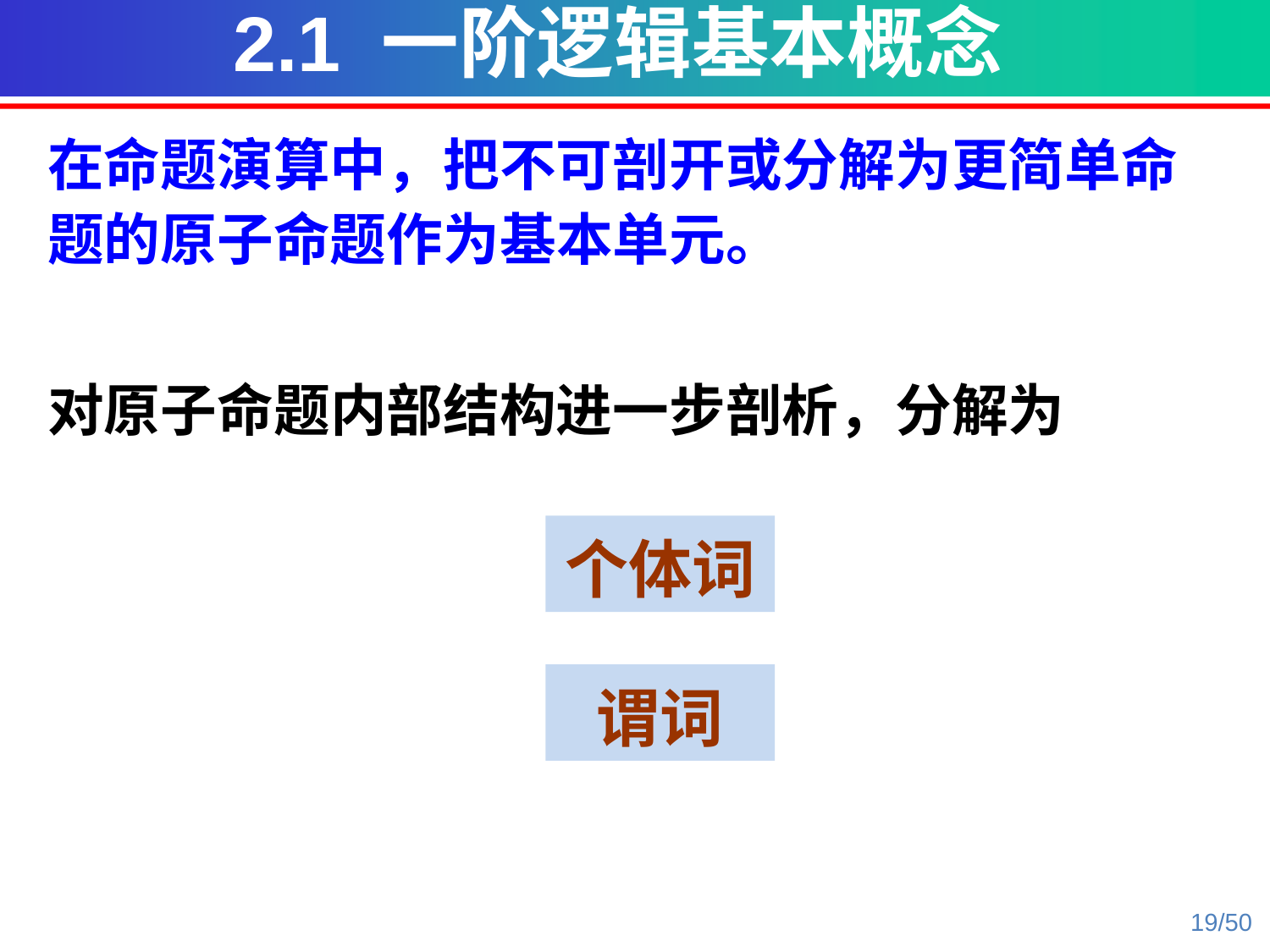

2.1 一阶逻辑基本概念
在命题演算中，把不可剖开或分解为更简单命题的原子命题作为基本单元。

对原子命题内部结构进一步剖析，分解为

个体词
谓词
19/50